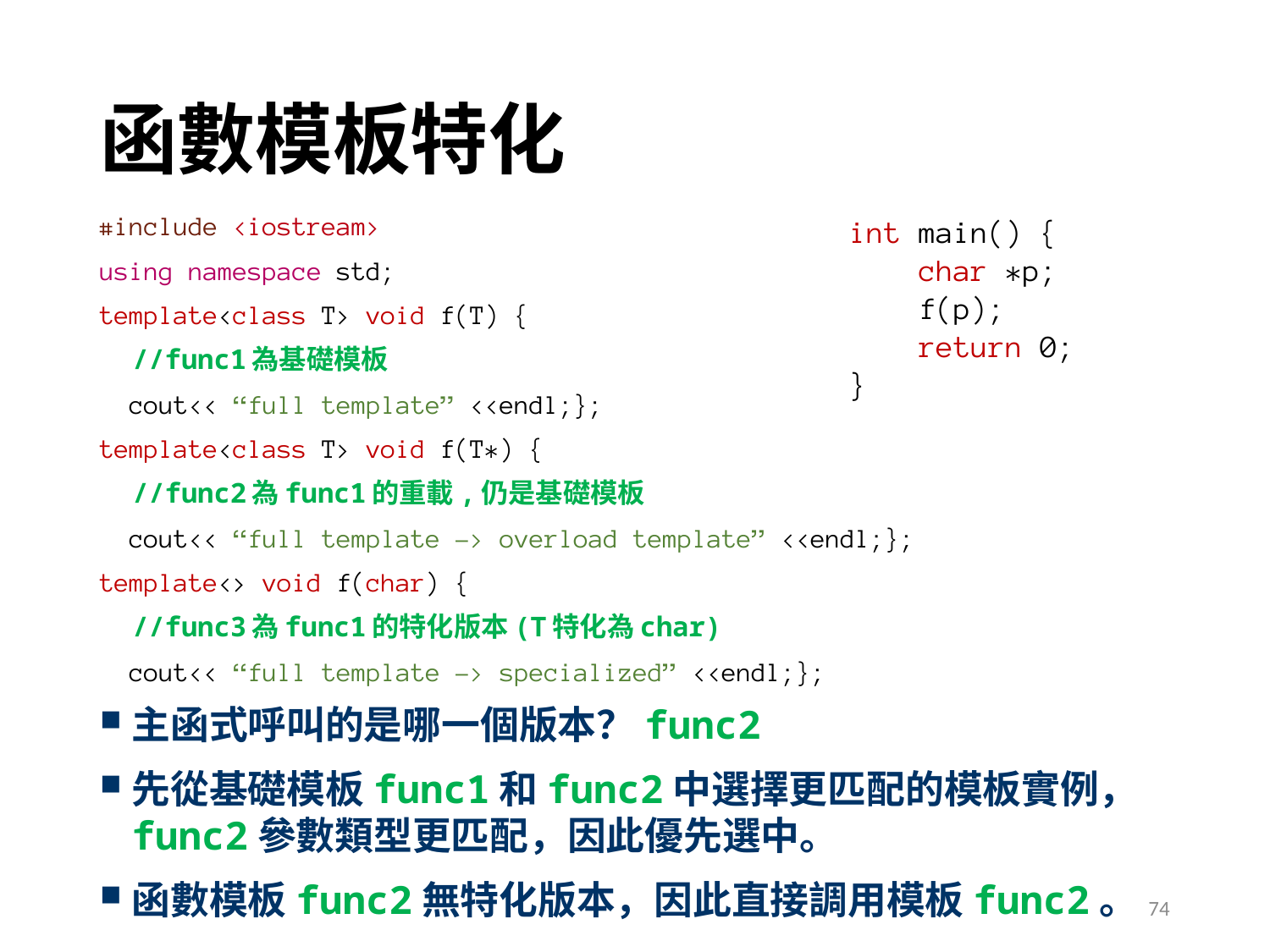

# 函數模板特化
#include <iostream>
using namespace std;
template<class T> void f(T) {
  //func1為基礎模板
  cout<< “full template” <<endl;};
template<class T> void f(T*) {
  //func2為func1的重載,仍是基礎模板
  cout<< “full template -> overload template” <<endl;};
template<> void f(char) {
  //func3為func1的特化版本(T特化為char)
  cout<< “full template -> specialized” <<endl;};

int main() {
    char *p;
    f(p);
    return 0;
}
主函式呼叫的是哪一個版本？func2
先從基礎模板func1和func2中選擇更匹配的模板實例， func2參數類型更匹配，因此優先選中。
函數模板func2無特化版本，因此直接調用模板func2。
74